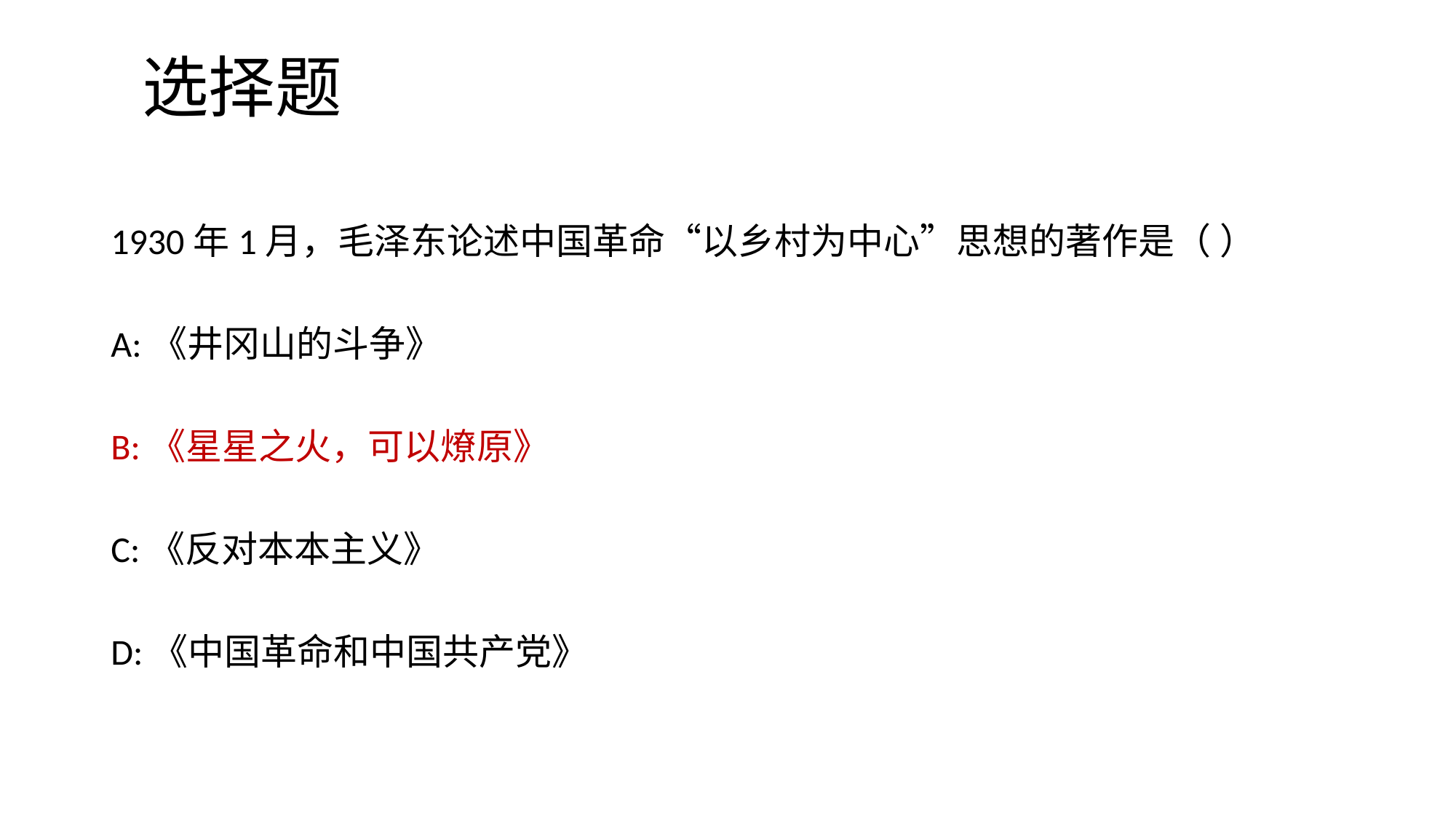

# 选择题
1930年1月，毛泽东论述中国革命“以乡村为中心”思想的著作是（ ）
A:《井冈山的斗争》
B:《星星之火，可以燎原》
C:《反对本本主义》
D:《中国革命和中国共产党》